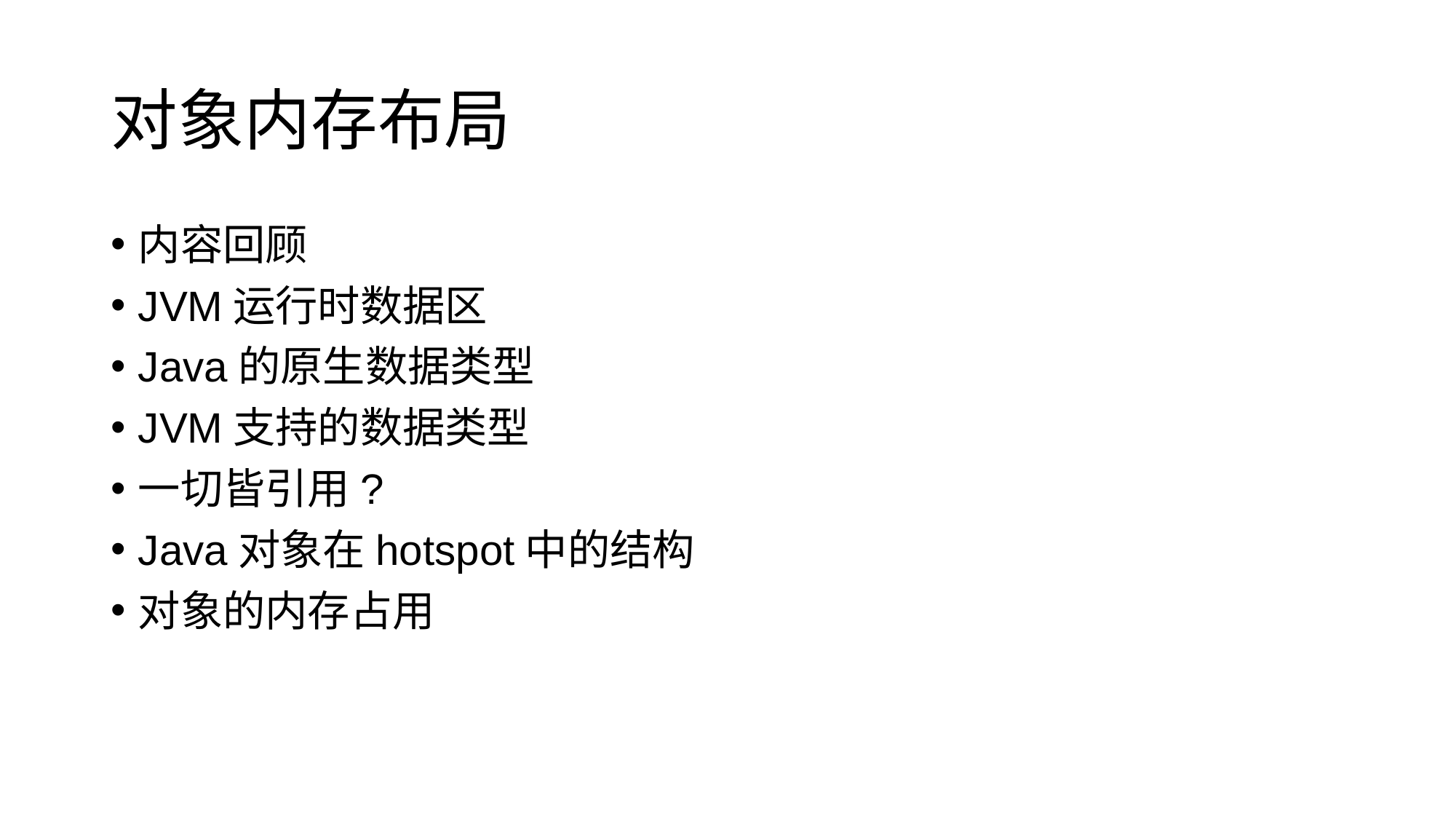

# 对象内存布局
内容回顾
JVM运行时数据区
Java的原生数据类型
JVM支持的数据类型
一切皆引用?
Java对象在hotspot中的结构
对象的内存占用